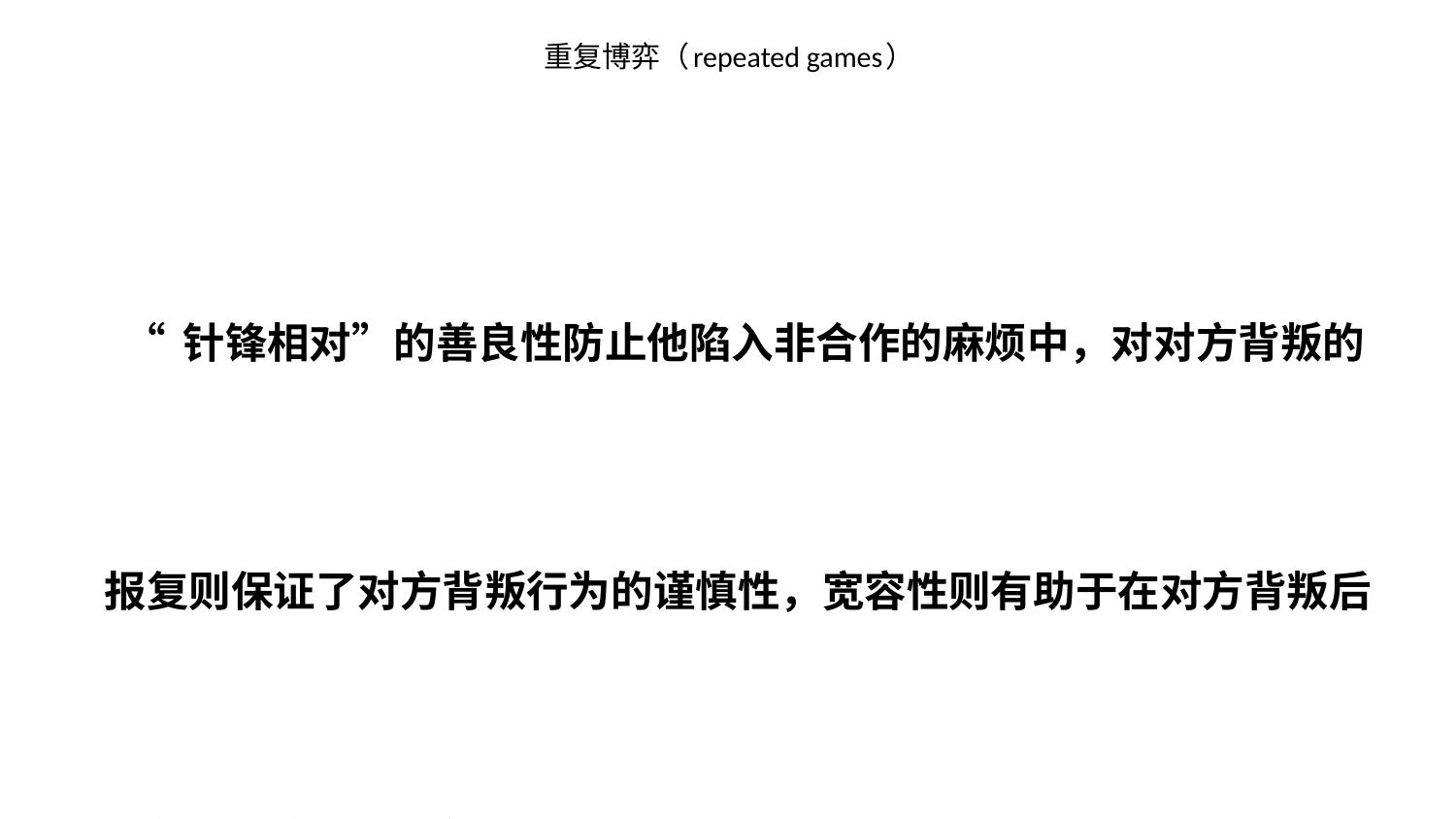

# 重复博弈（repeated games）
  “针锋相对”的善良性防止他陷入非合作的麻烦中，对对方背叛的报复则保证了对方背叛行为的谨慎性，宽容性则有助于在对方背叛后重新开始合作，而简单清晰的规则则易于被人理解，从而导出长期的合作。